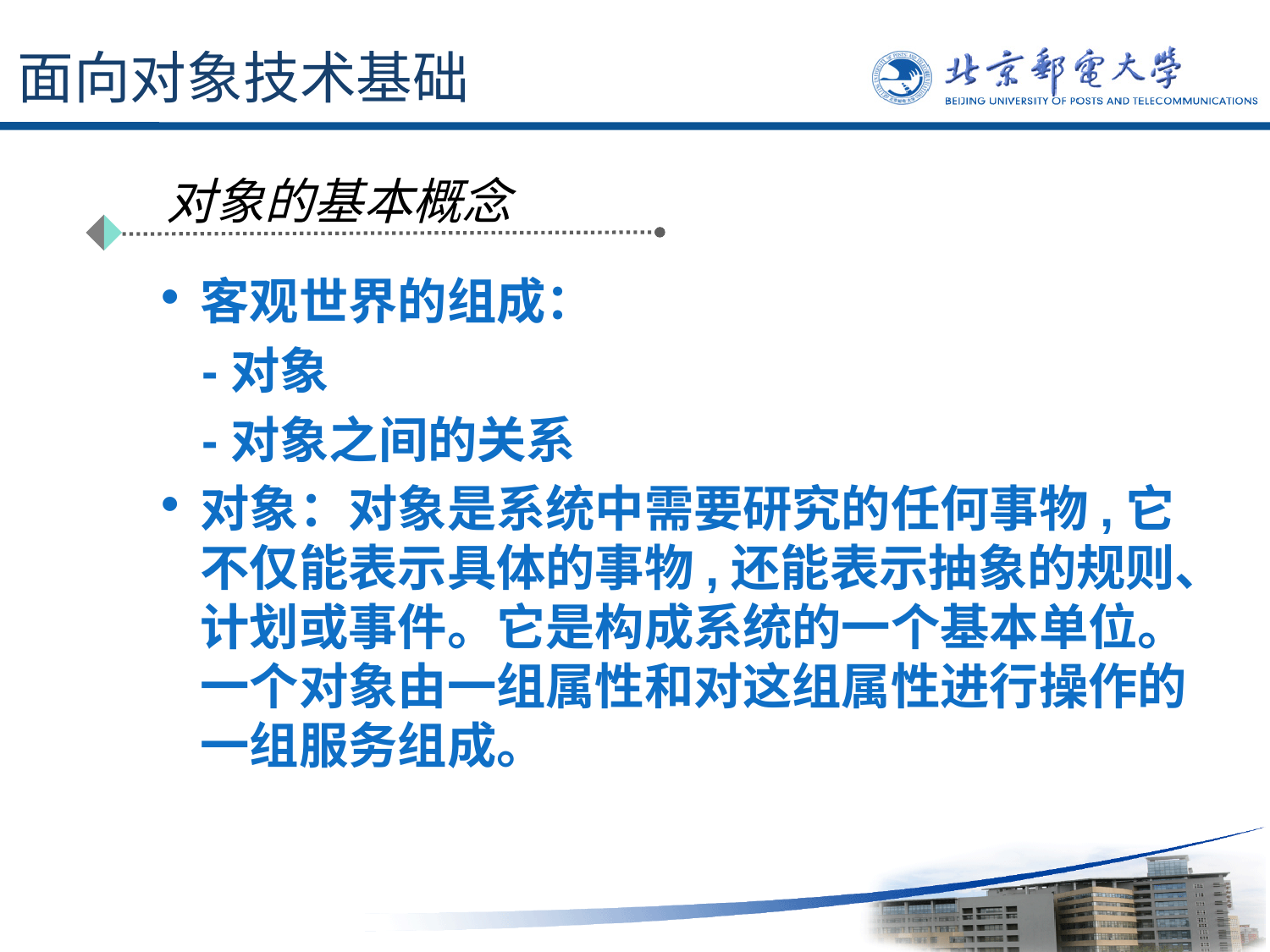

# 面向对象技术基础

对象的基本概念

客观世界的组成：
   -对象
   -对象之间的关系
对象：对象是系统中需要研究的任何事物,它不仅能表示具体的事物,还能表示抽象的规则、计划或事件。它是构成系统的一个基本单位。一个对象由一组属性和对这组属性进行操作的一组服务组成。